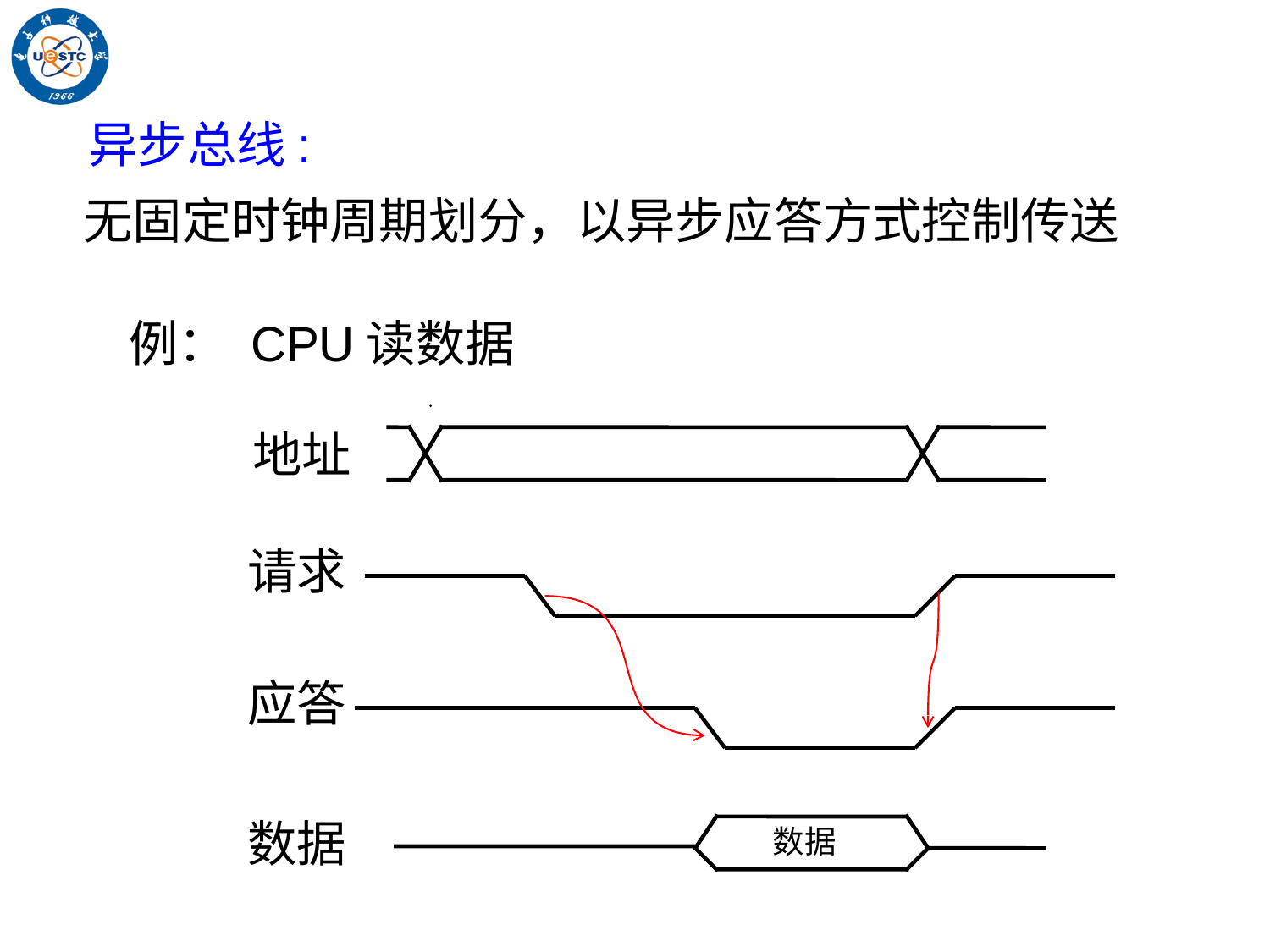

异步总线:
无固定时钟周期划分，以异步应答方式控制传送
例： CPU读数据

地址

请求
应答
数据
数据